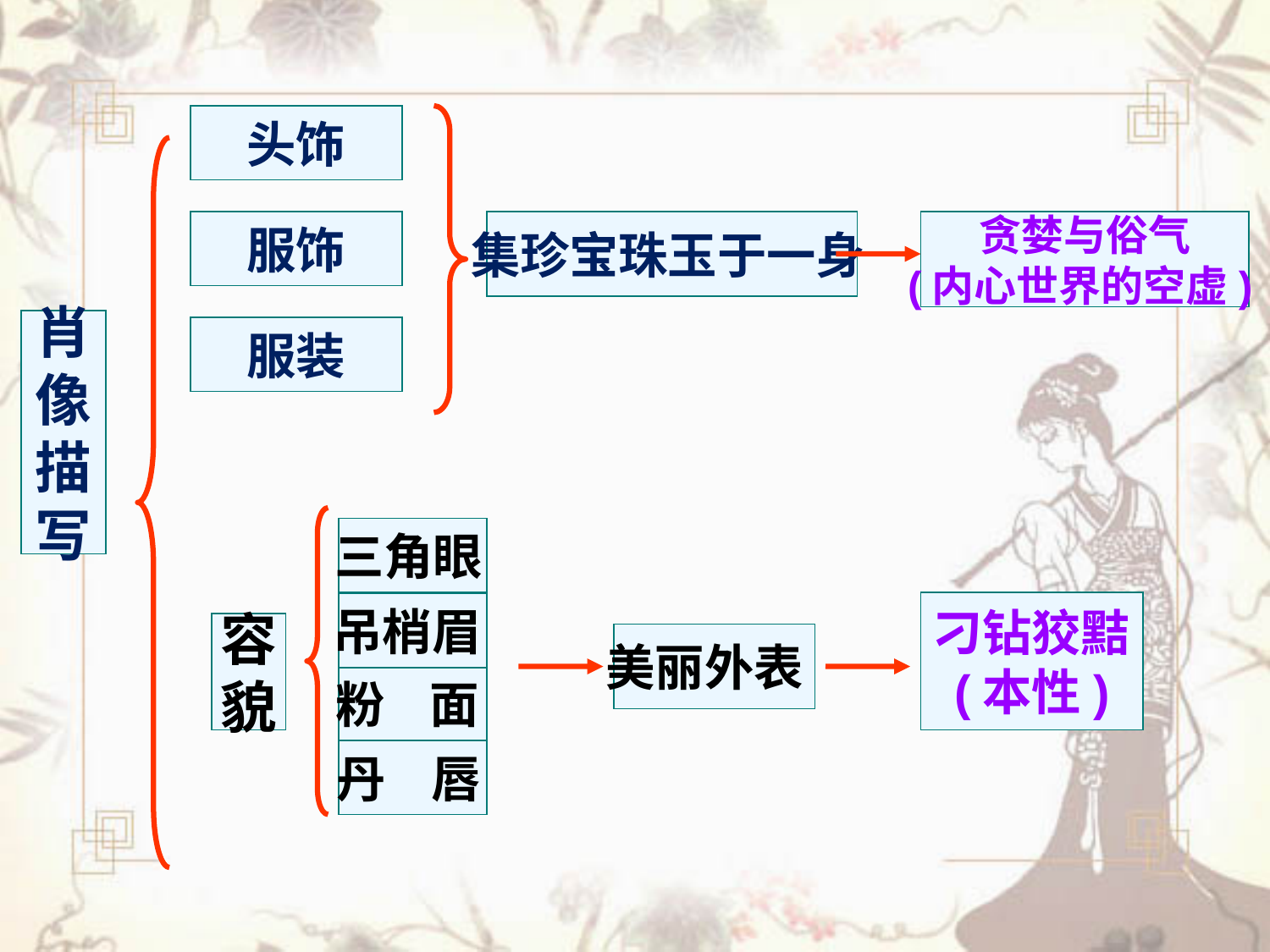

头饰

服饰
集珍宝珠玉于一身
贪婪与俗气
(内心世界的空虚)

肖
像
描
写
服装

三角眼
刁钻狡黠
(本性)
吊梢眉
容
貌
美丽外表
粉    面

丹    唇